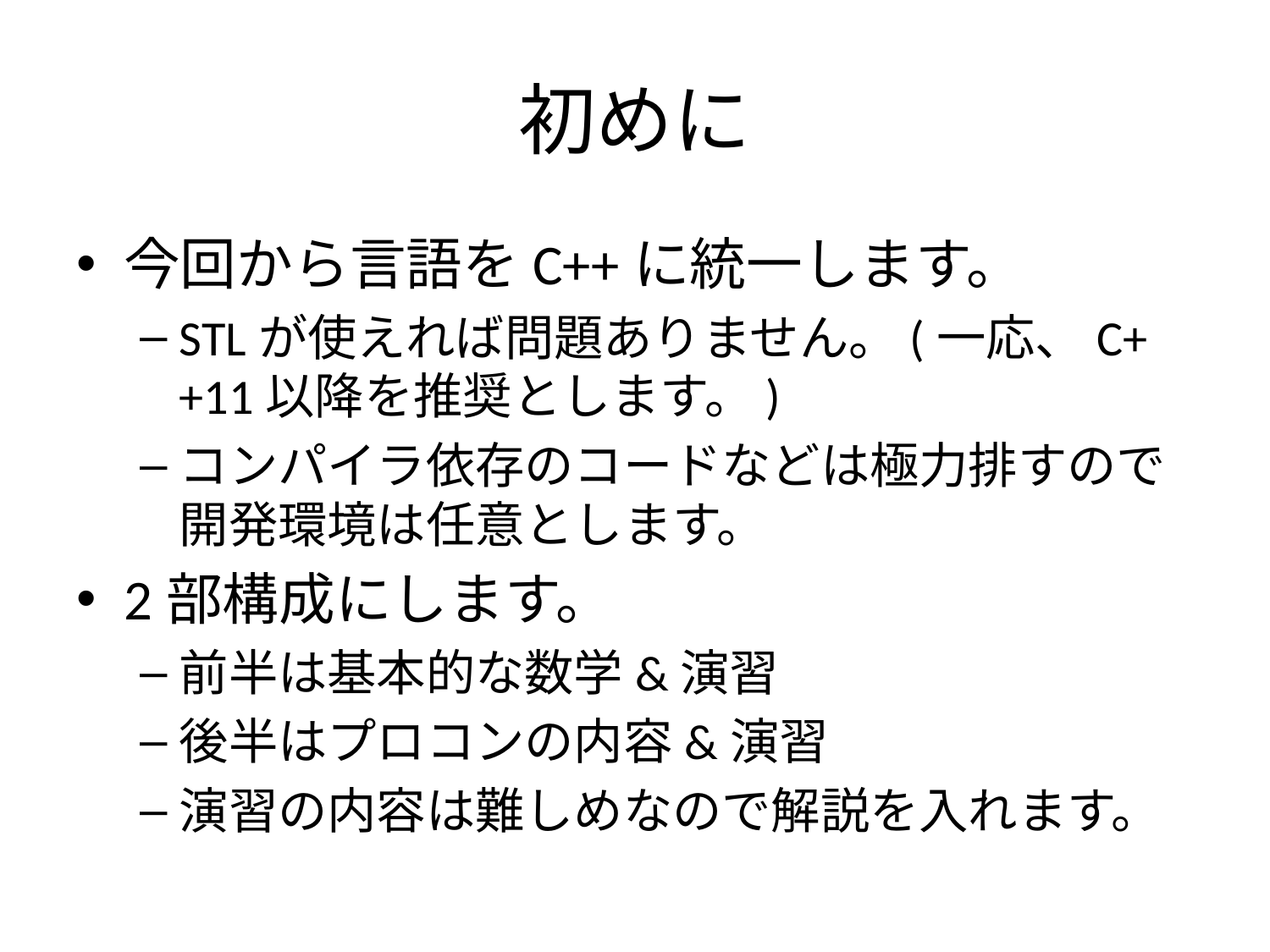

# 初めに
今回から言語をC++に統一します。
STLが使えれば問題ありません。(一応、C++11以降を推奨とします。)
コンパイラ依存のコードなどは極力排すので開発環境は任意とします。
2部構成にします。
前半は基本的な数学&演習
後半はプロコンの内容&演習
演習の内容は難しめなので解説を入れます。